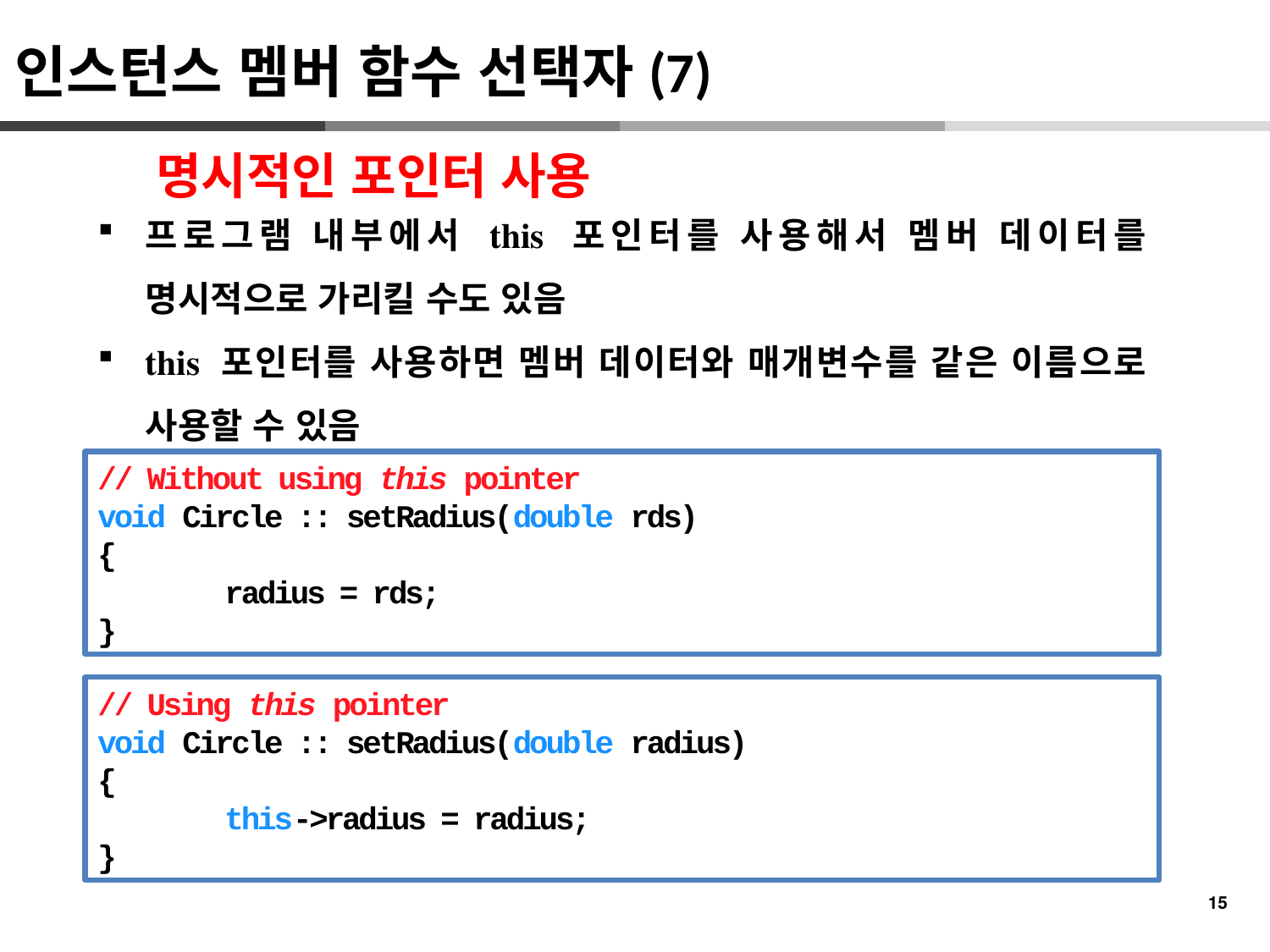

인스턴스 멤버 함수 선택자(7)
명시적인 포인터 사용
프로그램 내부에서 this 포인터를 사용해서 멤버 데이터를 명시적으로 가리킬 수도 있음
this 포인터를 사용하면 멤버 데이터와 매개변수를 같은 이름으로 사용할 수 있음
// Without using this pointer
void Circle :: setRadius(double rds)
{
	radius = rds;
}
// Using this pointer
void Circle :: setRadius(double radius)
{
	this->radius = radius;
}